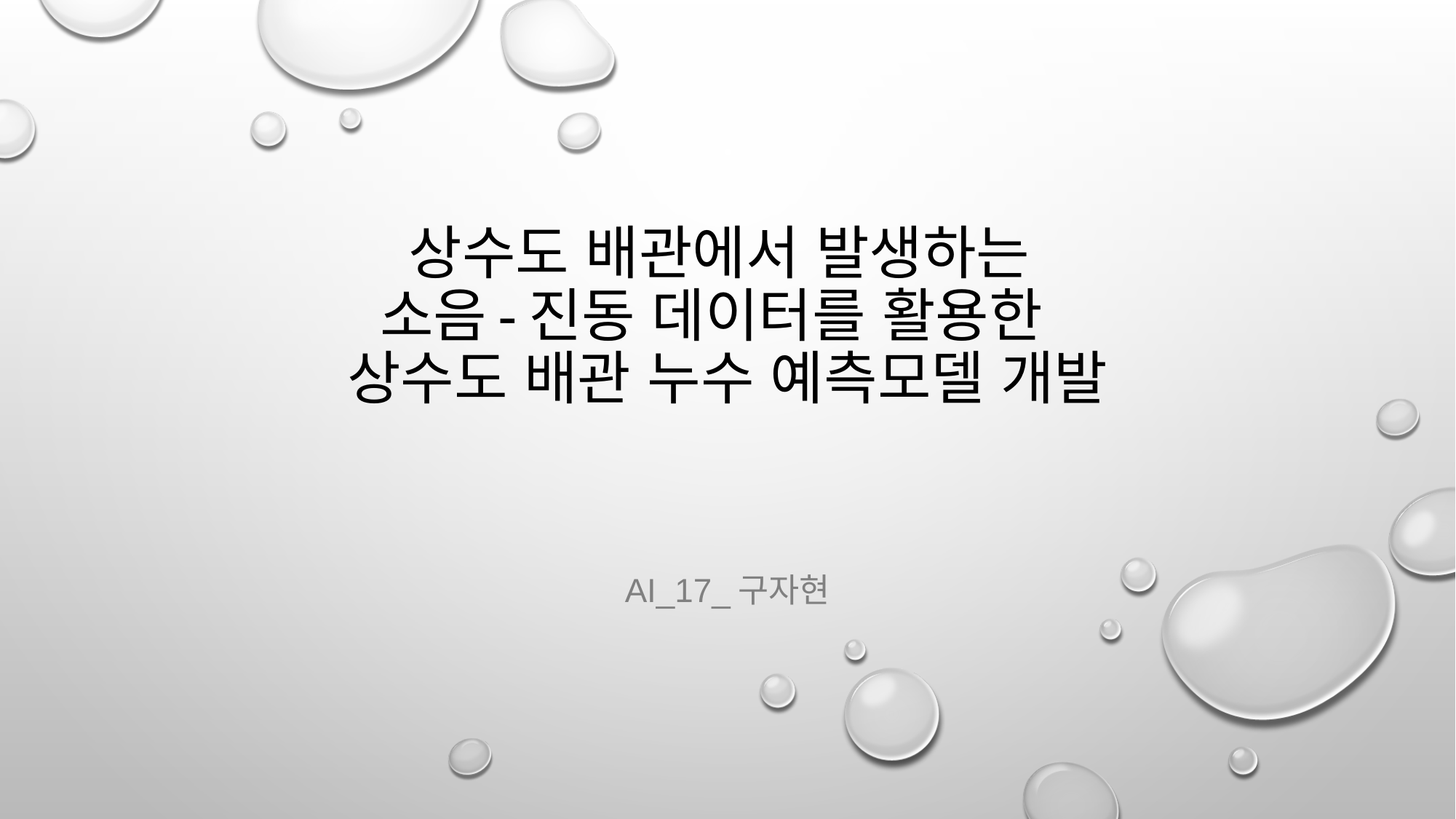

# 상수도 배관에서 발생하는 소음-진동 데이터를 활용한 상수도 배관 누수 예측모델 개발
AI_17_구자현